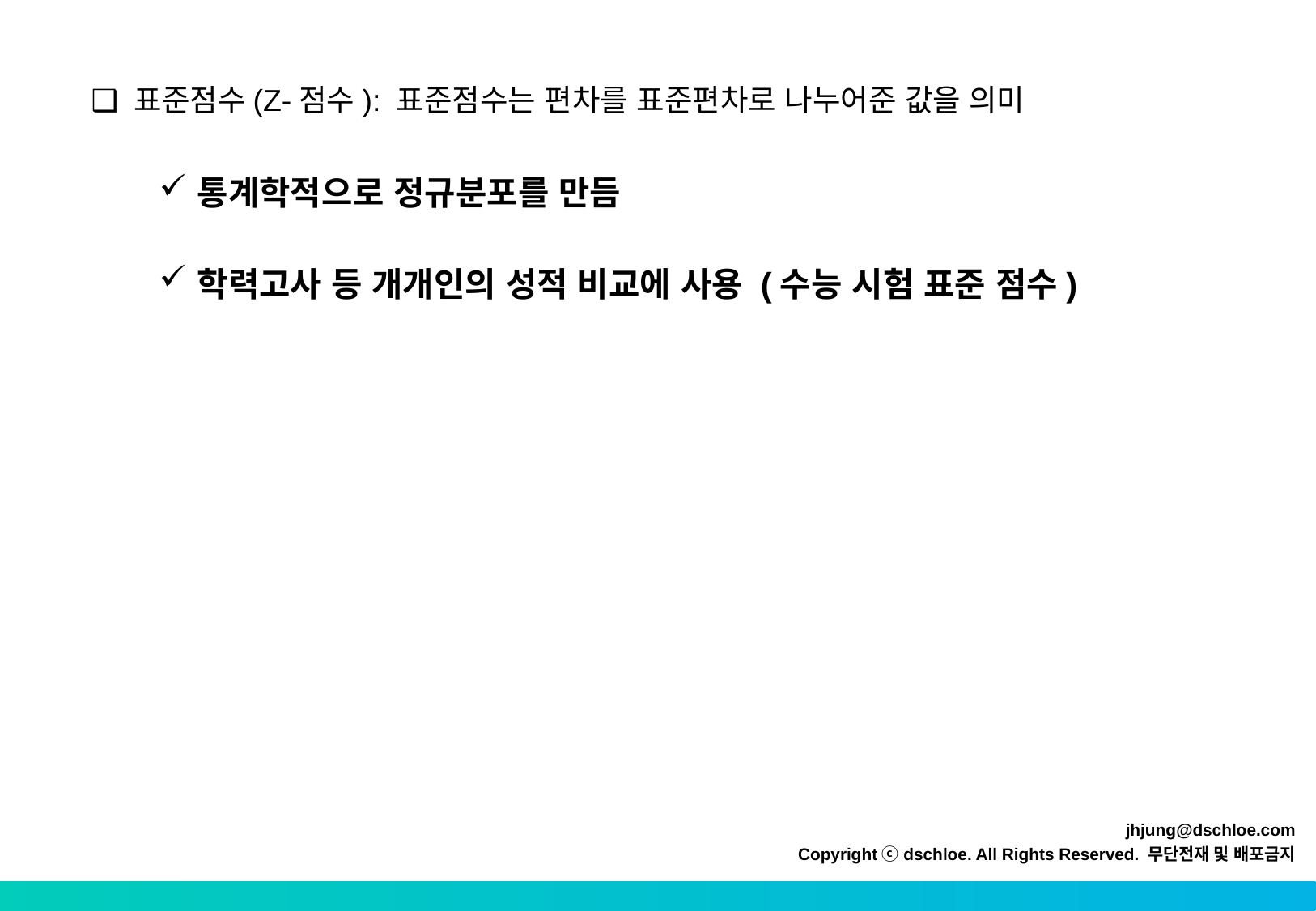

❑ 표준점수(Z-점수): 표준점수는 편차를 표준편차로 나누어준 값을 의미
통계학적으로 정규분포를 만듬
학력고사 등 개개인의 성적 비교에 사용 (수능 시험 표준 점수)